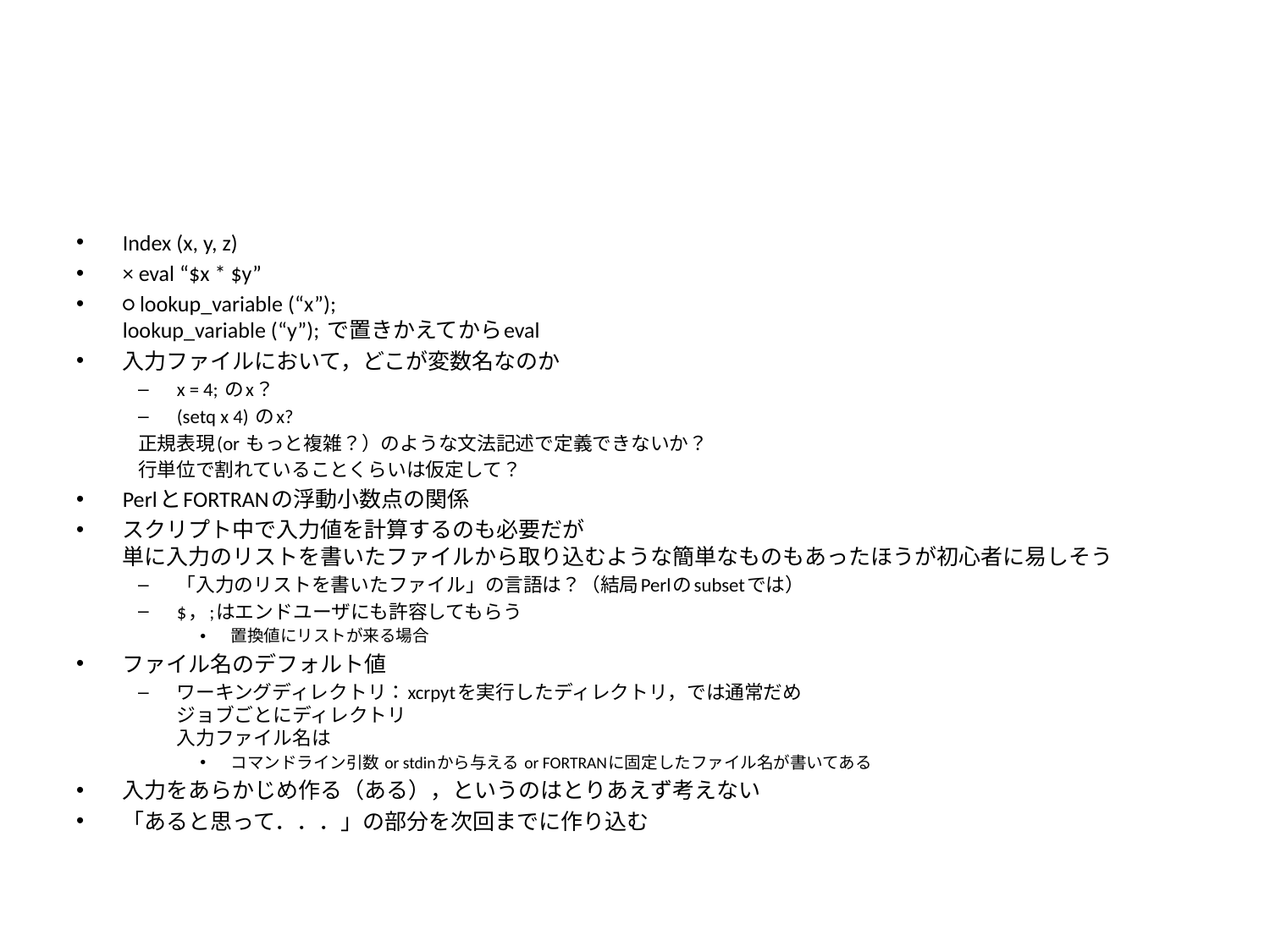

#
Index (x, y, z)
× eval “$x * $y”
○ lookup_variable (“x”);
lookup_variable (“y”); で置きかえてからeval
入力ファイルにおいて，どこが変数名なのか
x = 4; のx？
(setq x 4) のx?
正規表現(or もっと複雑？）のような文法記述で定義できないか？
行単位で割れていることくらいは仮定して？
PerlとFORTRANの浮動小数点の関係
スクリプト中で入力値を計算するのも必要だが
単に入力のリストを書いたファイルから取り込むような簡単なものもあったほうが初心者に易しそう
「入力のリストを書いたファイル」の言語は？（結局Perlのsubsetでは）
$，;はエンドユーザにも許容してもらう
置換値にリストが来る場合
ファイル名のデフォルト値
ワーキングディレクトリ：xcrpytを実行したディレクトリ，では通常だめ
ジョブごとにディレクトリ
入力ファイル名は
コマンドライン引数 or stdinから与える or FORTRANに固定したファイル名が書いてある
入力をあらかじめ作る（ある），というのはとりあえず考えない
「あると思って．．．」の部分を次回までに作り込む